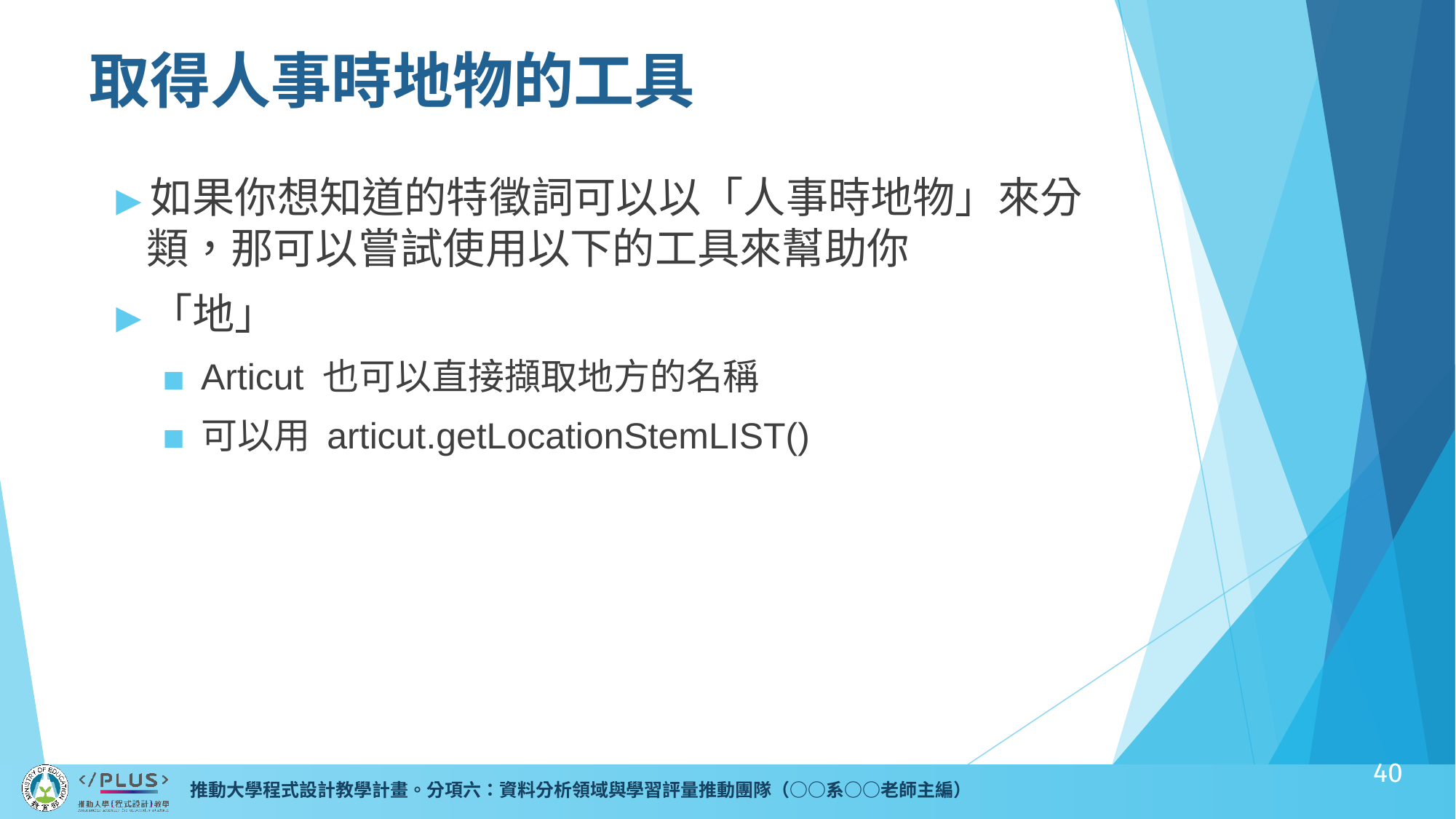

# 取得人事時地物的工具
如果你想知道的特徵詞可以以「人事時地物」來分類，那可以嘗試使用以下的工具來幫助你
「地」
Articut 也可以直接擷取地方的名稱
可以用 articut.getLocationStemLIST()
40